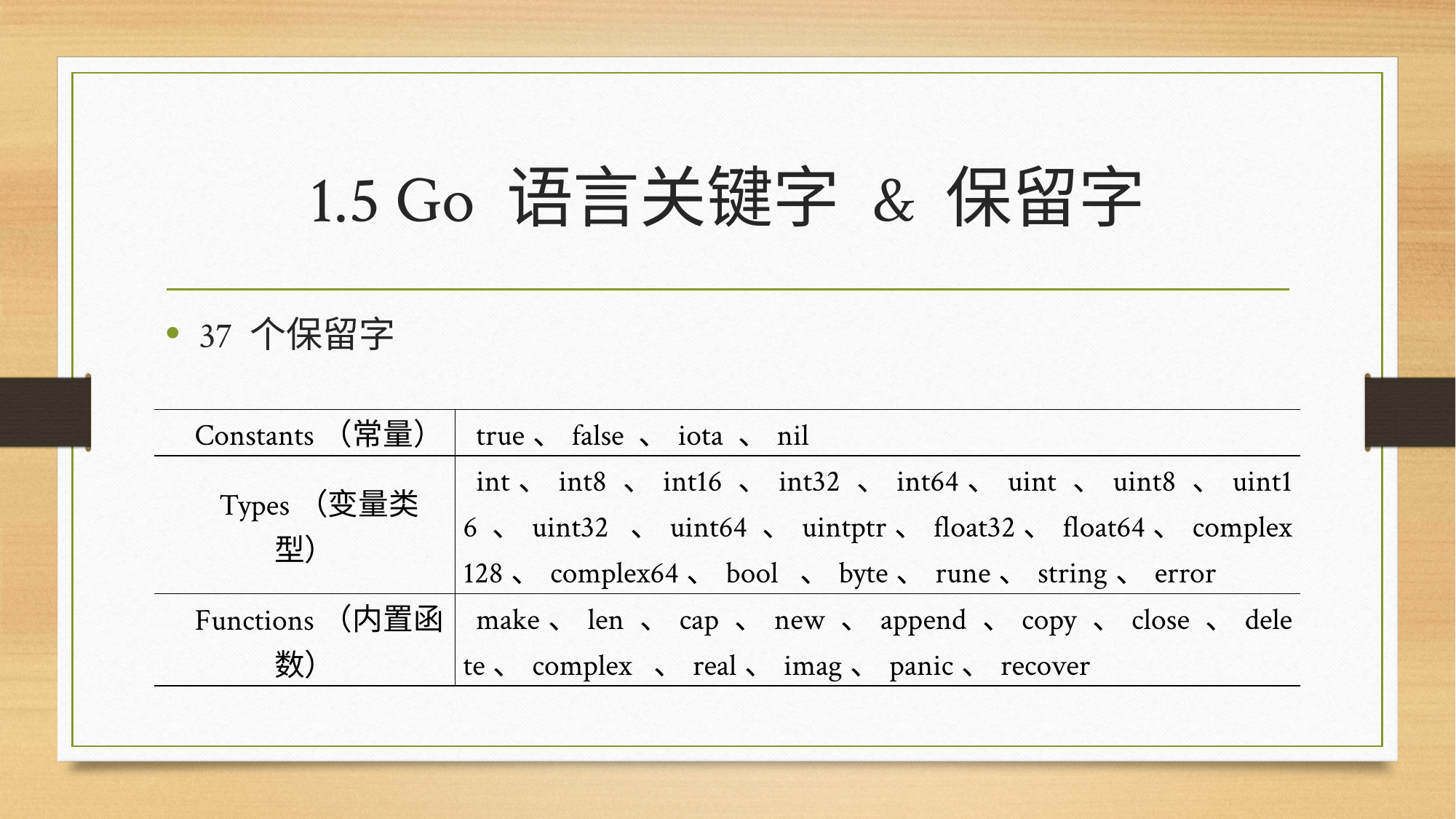

# 1.5 Go 语言关键字 & 保留字
37 个保留字

| Constants（常量） | true、false 、iota 、nil |
| --- | --- |
| Types（变量类型） | int、int8 、int16 、int32 、int64、uint 、uint8 、uint16 、uint32 、uint64 、uintptr、float32、float64、complex128、complex64、bool 、byte、rune、string、error |
| Functions（内置函数） | make、len 、cap 、new 、append 、copy 、close 、delete、complex 、real、imag、panic、recover |